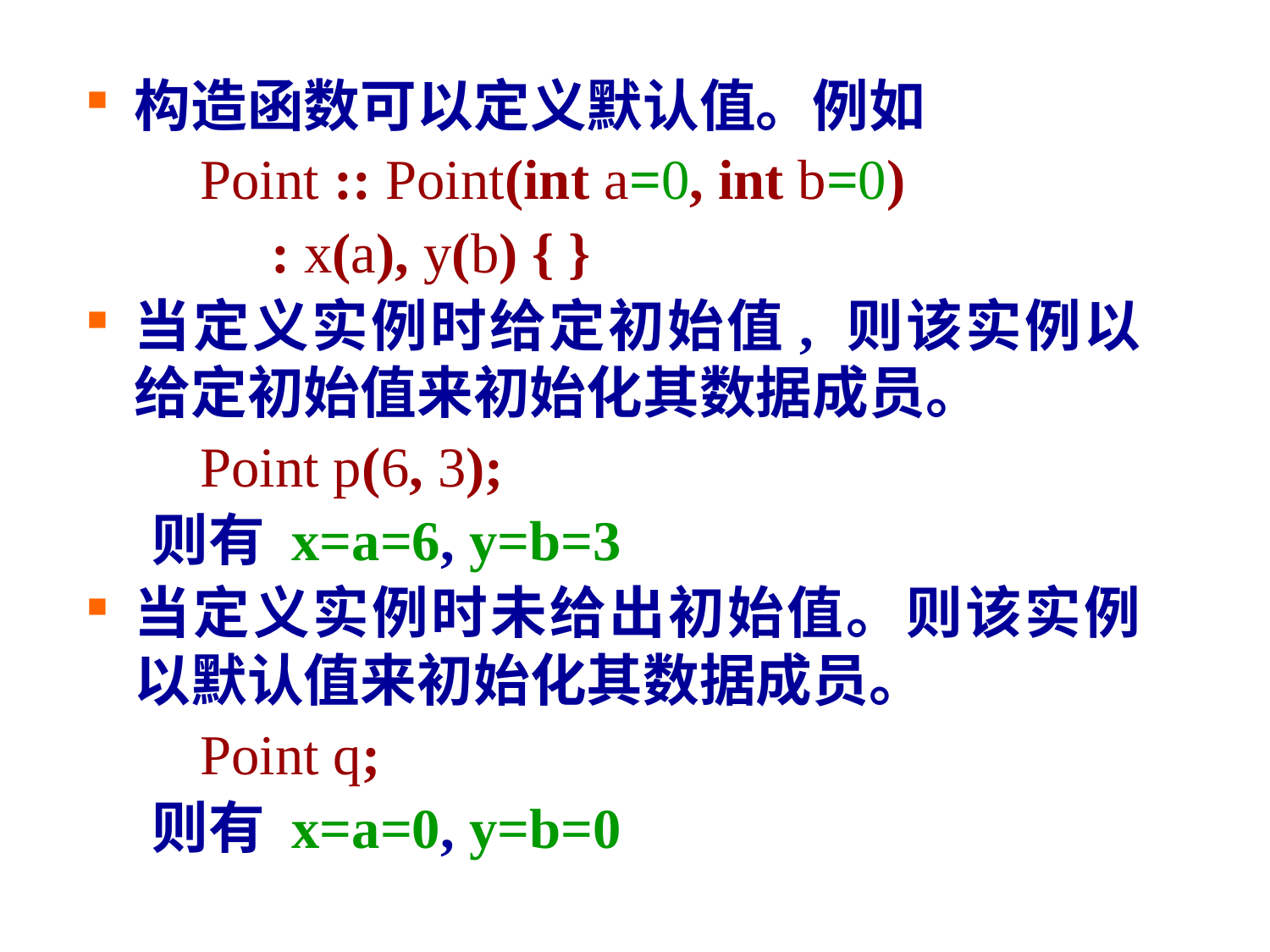

构造函数可以定义默认值。例如
        Point :: Point(int a=0, int b=0)
             : x(a), y(b) { }
当定义实例时给定初始值, 则该实例以给定初始值来初始化其数据成员。
        Point p(6, 3);
    则有 x=a=6, y=b=3
当定义实例时未给出初始值。则该实例以默认值来初始化其数据成员。
        Point q;
    则有 x=a=0, y=b=0
62